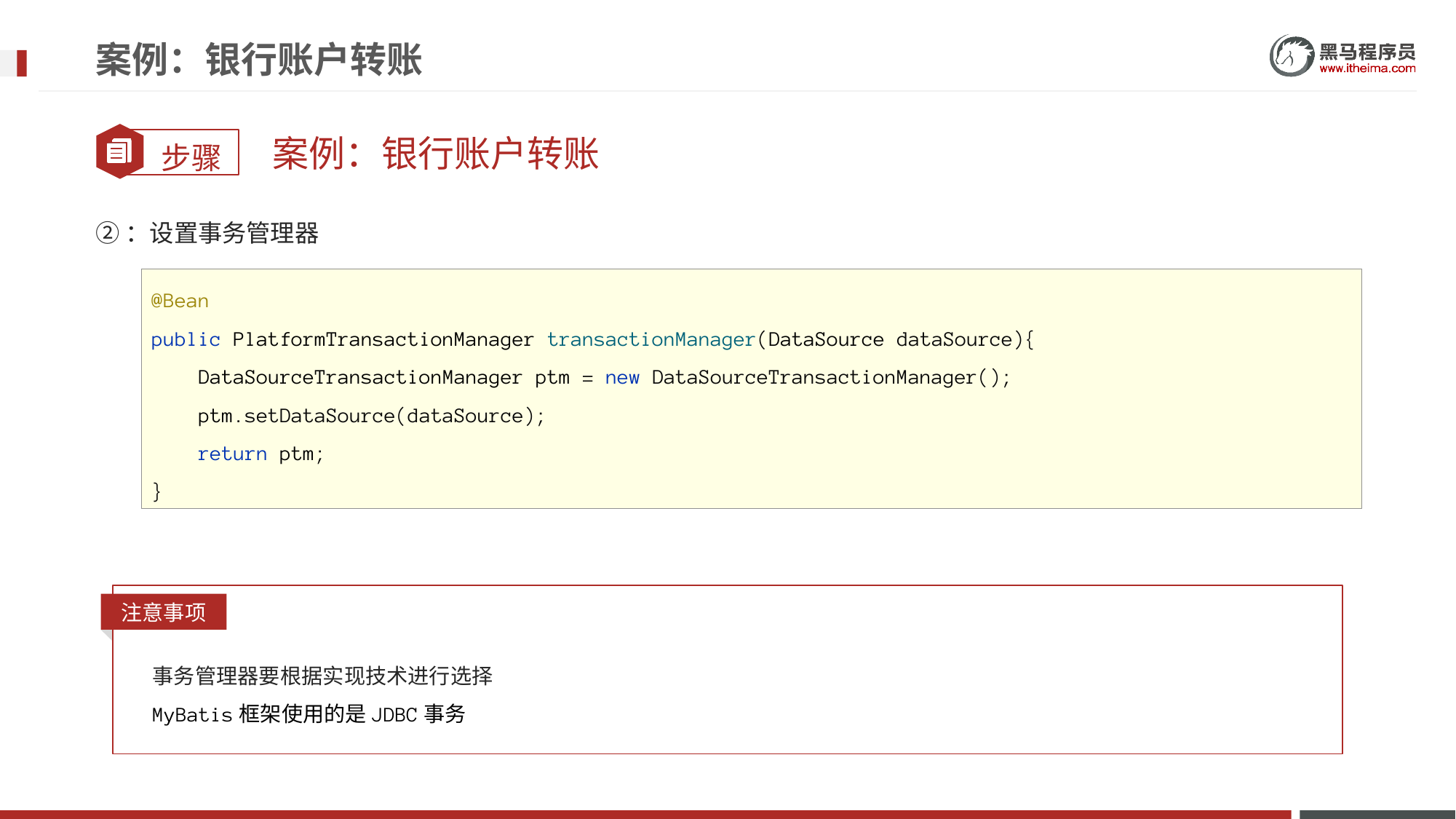

# 案例：银行账户转账
案例：银行账户转账
②：设置事务管理器
@Bean
public PlatformTransactionManager transactionManager(DataSource dataSource){
    DataSourceTransactionManager ptm = new DataSourceTransactionManager();
    ptm.setDataSource(dataSource);
    return ptm;
}

注意事项

事务管理器要根据实现技术进行选择
MyBatis框架使用的是JDBC事务